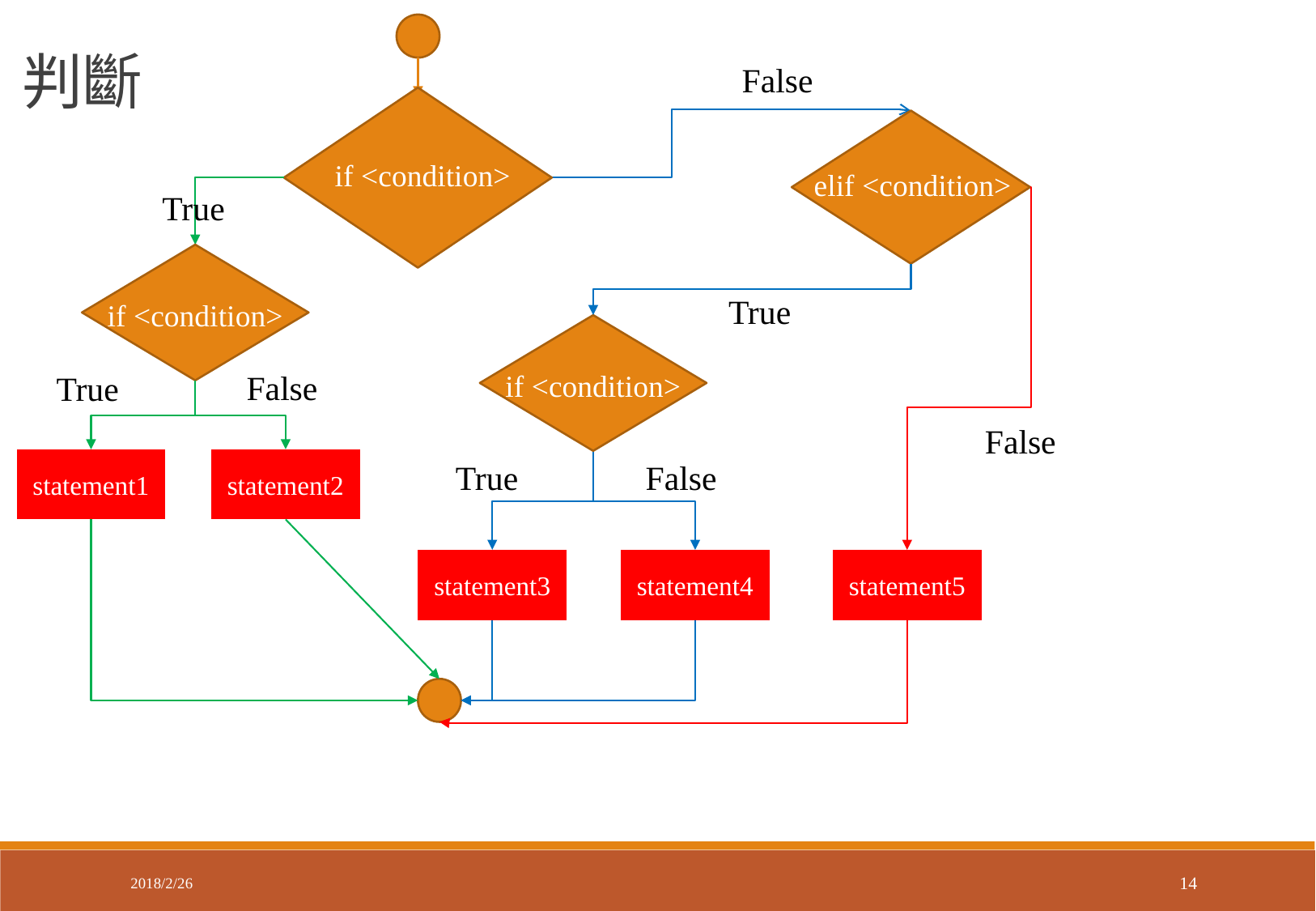

判斷
False

elif <condition>
if <condition>
True

if <condition>
True

if <condition>
False
True
False
statement1
statement2
False
True
statement3
statement4
statement5

2018/2/26
14